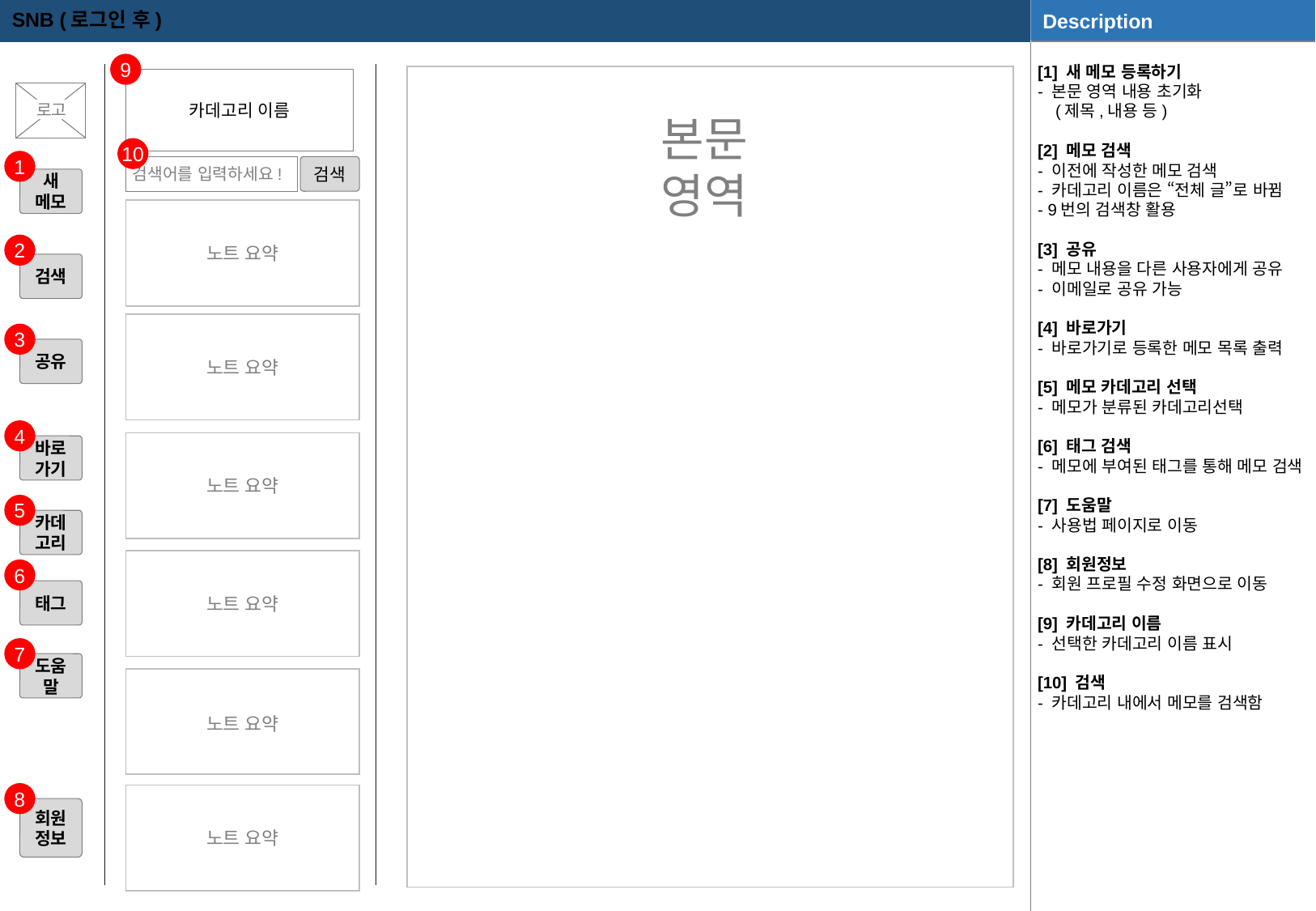

SNB (로그인 후)

[1] 새 메모 등록하기
- 본문 영역 내용 초기화
   (제목,내용 등)

[2] 메모 검색
- 이전에 작성한 메모 검색
- 카데고리 이름은 “전체 글”로 바뀜
- 9번의 검색창 활용

[3] 공유
- 메모 내용을 다른 사용자에게 공유
- 이메일로 공유 가능

[4] 바로가기
- 바로가기로 등록한 메모 목록 출력
[5] 메모 카데고리 선택
- 메모가 분류된 카데고리선택

[6] 태그 검색
- 메모에 부여된 태그를 통해 메모 검색
[7] 도움말
- 사용법 페이지로 이동
[8] 회원정보
- 회원 프로필 수정 화면으로 이동

[9] 카데고리 이름
- 선택한 카데고리 이름 표시
[10] 검색
- 카데고리 내에서 메모를 검색함

9
|  |
| --- |
카데고리 이름

로고
본문 영역
10
1
검색어를 입력하세요!
검색
새 메모
|  |
| --- |
2
노트 요약
검색
|  |
| --- |
3
공유
노트 요약
4
|  |
| --- |
바로 가기
노트 요약
5
카데고리
|  |
| --- |
6
태그
노트 요약
7
도움말
|  |
| --- |
노트 요약
8
|  |
| --- |
회원정보
노트 요약